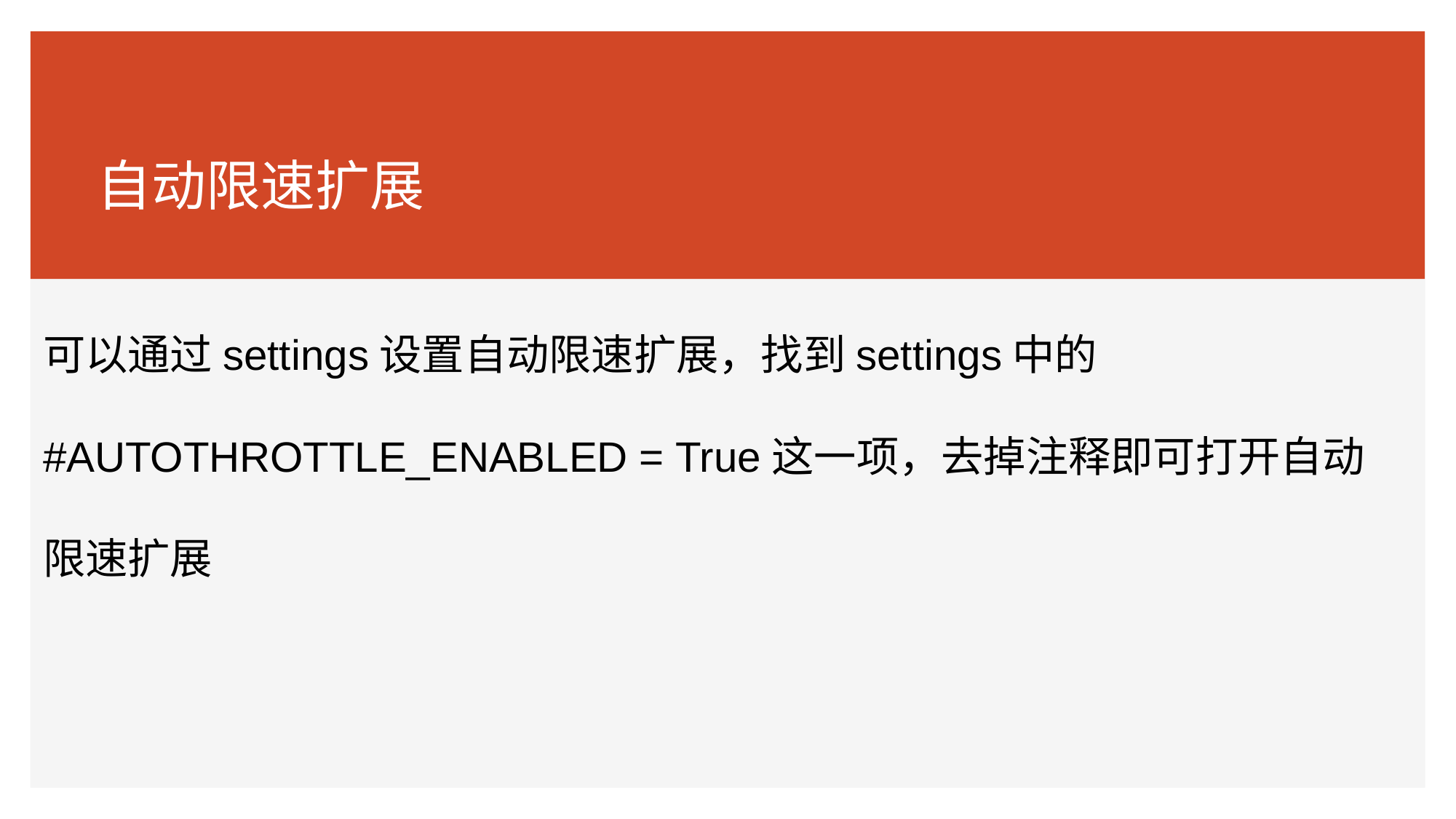

# 自动限速扩展
可以通过settings设置自动限速扩展，找到settings中的#AUTOTHROTTLE_ENABLED = True这一项，去掉注释即可打开自动限速扩展